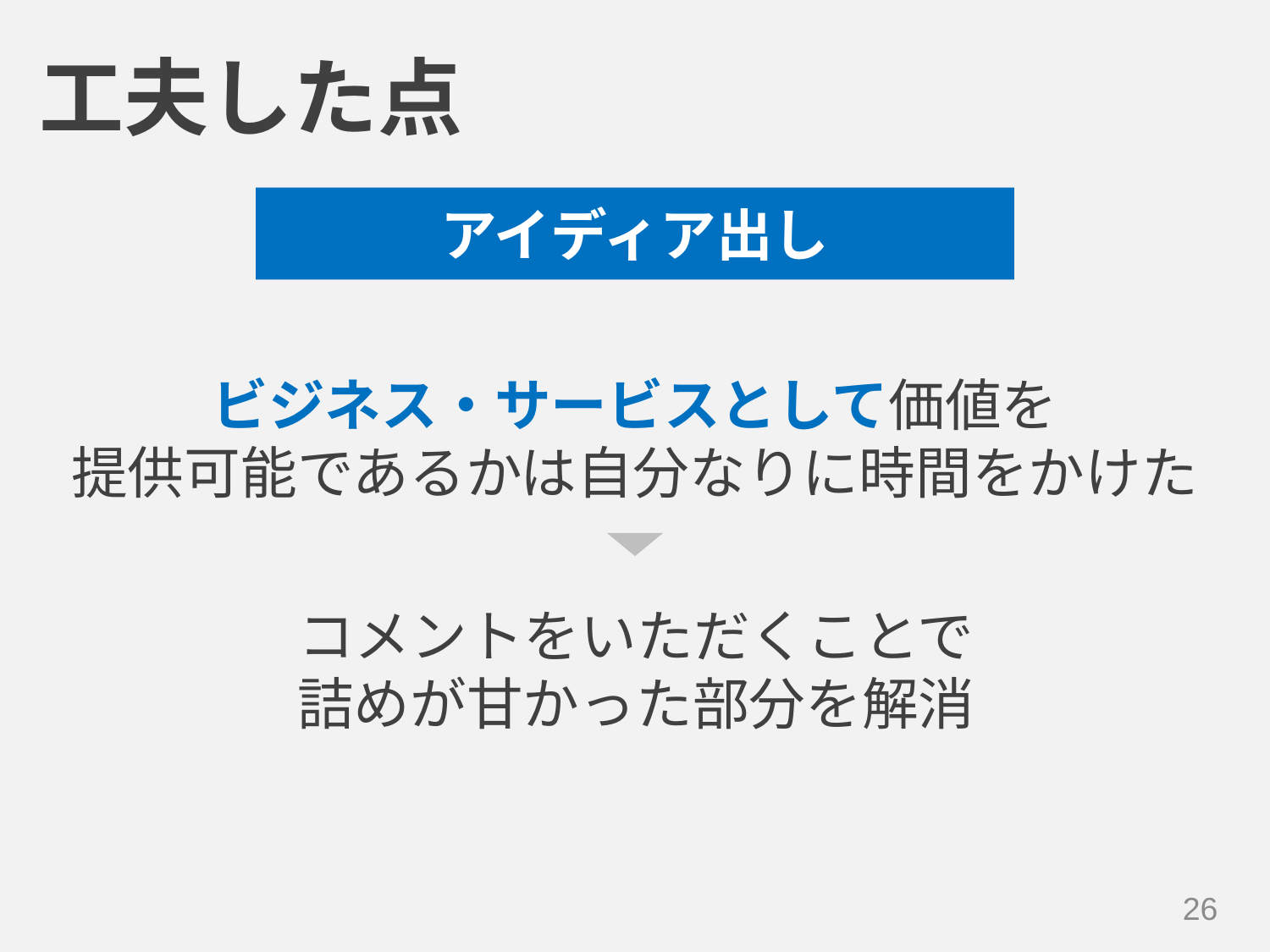

工夫した点
アイディア出し
ビジネス・サービスとして価値を
提供可能であるかは自分なりに時間をかけた

コメントをいただくことで
詰めが甘かった部分を解消
26